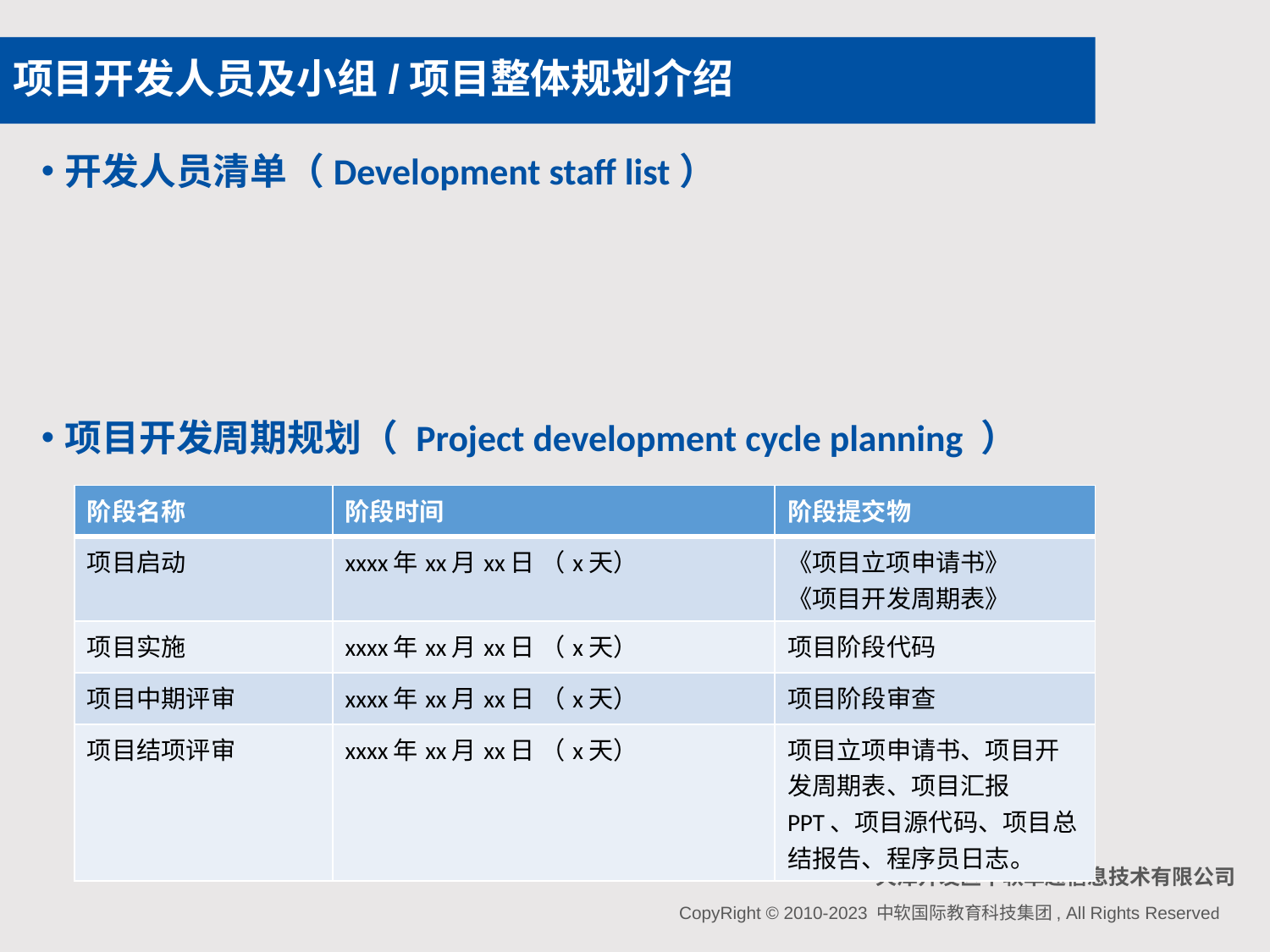

# 项目开发人员及小组/项目整体规划介绍
开发人员清单（Development staff list）

项目开发周期规划（ Project development cycle planning ）

| 阶段名称 | 阶段时间 | 阶段提交物 |
| --- | --- | --- |
| 项目启动 | xxxx年xx月xx日 （x天） | 《项目立项申请书》 《项目开发周期表》 |
| 项目实施 | xxxx年xx月xx日 （x天） | 项目阶段代码 |
| 项目中期评审 | xxxx年xx月xx日 （x天） | 项目阶段审查 |
| 项目结项评审 | xxxx年xx月xx日 （x天） | 项目立项申请书、项目开发周期表、项目汇报PPT、项目源代码、项目总结报告、程序员日志。 |